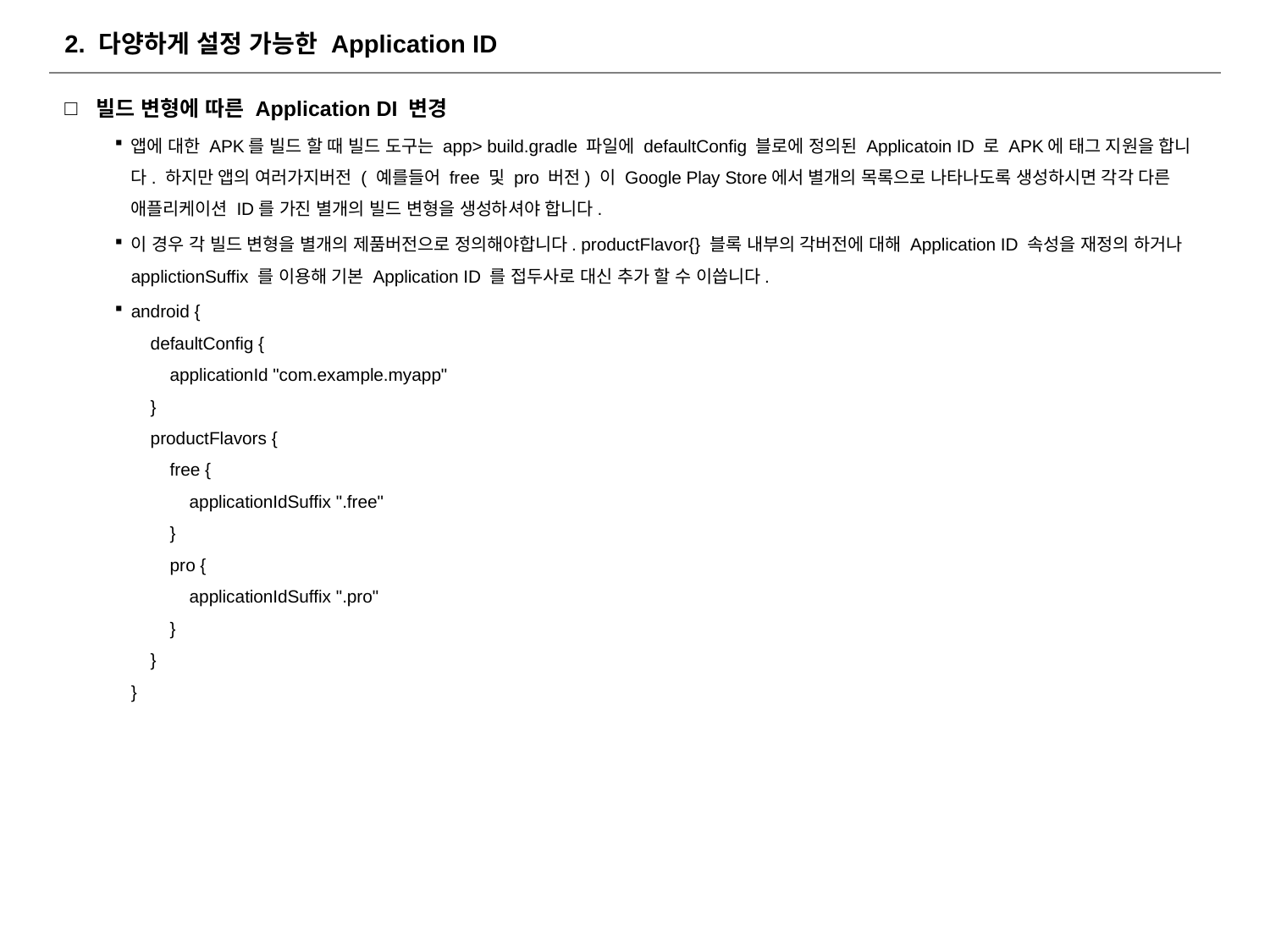

# 2. 다양하게 설정 가능한 Application ID
빌드 변형에 따른 Application DI 변경
앱에 대한 APK를 빌드 할 때 빌드 도구는 app> build.gradle 파일에 defaultConfig 블로에 정의된 Applicatoin ID 로 APK에 태그 지원을 합니다. 하지만 앱의 여러가지버전 ( 예를들어 free 및 pro 버전) 이 Google Play Store에서 별개의 목록으로 나타나도록 생성하시면 각각 다른 애플리케이션 ID를 가진 별개의 빌드 변형을 생성하셔야 합니다.
이 경우 각 빌드 변형을 별개의 제품버전으로 정의해야합니다. productFlavor{} 블록 내부의 각버전에 대해 Application ID 속성을 재정의 하거나 applictionSuffix 를 이용해 기본 Application ID 를 접두사로 대신 추가 할 수 이씁니다.
android {
    defaultConfig {
        applicationId "com.example.myapp"
    }
    productFlavors {
        free {
            applicationIdSuffix ".free"
        }
        pro {
            applicationIdSuffix ".pro"
        }
    }
}